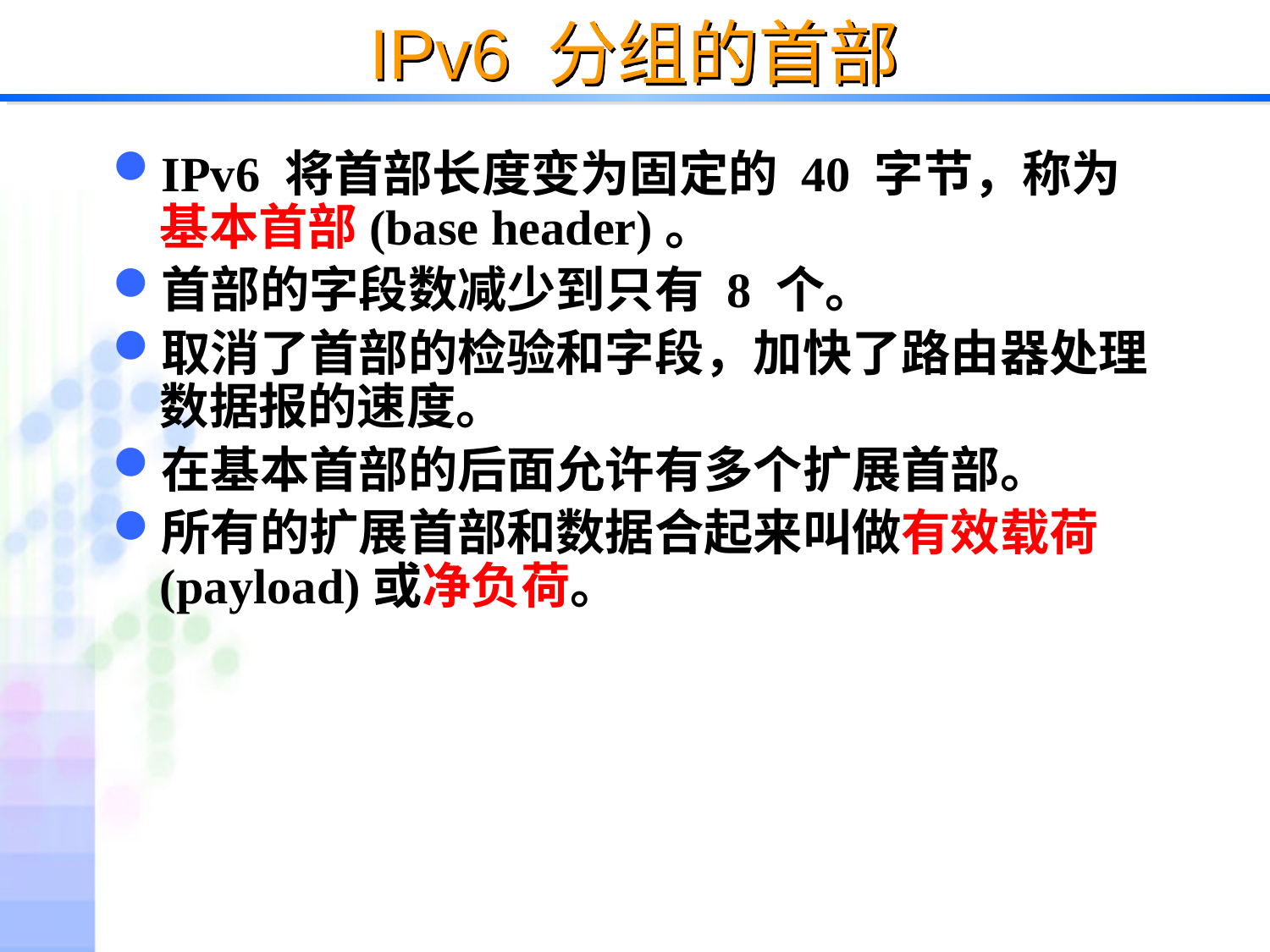

# IPv6 分组的首部
IPv6 将首部长度变为固定的 40 字节，称为基本首部(base header)。
首部的字段数减少到只有 8 个。
取消了首部的检验和字段，加快了路由器处理数据报的速度。
在基本首部的后面允许有多个扩展首部。
所有的扩展首部和数据合起来叫做有效载荷(payload)或净负荷。